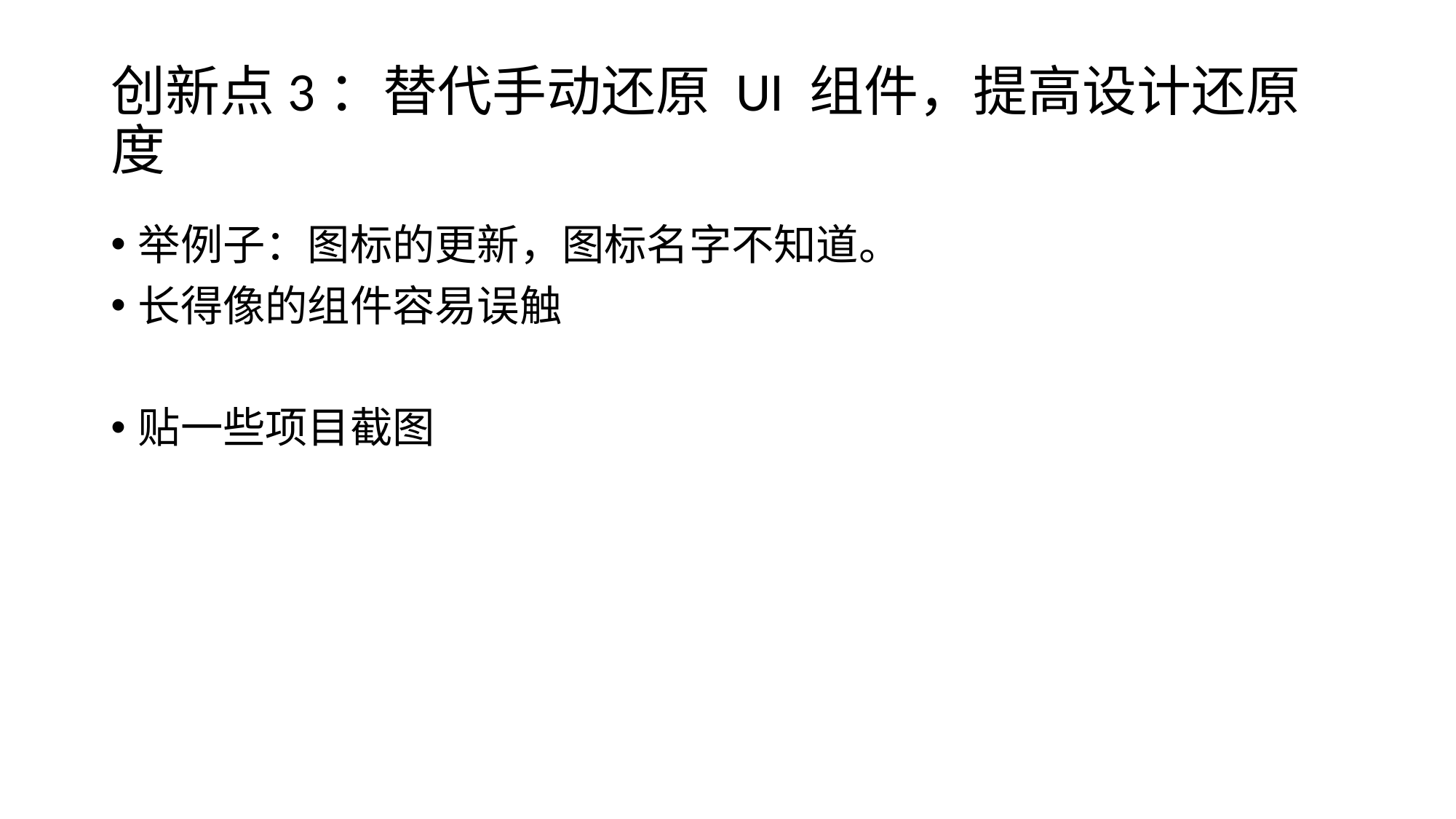

# 创新点3：替代手动还原 UI 组件，提高设计还原度
举例子：图标的更新，图标名字不知道。
长得像的组件容易误触

贴一些项目截图